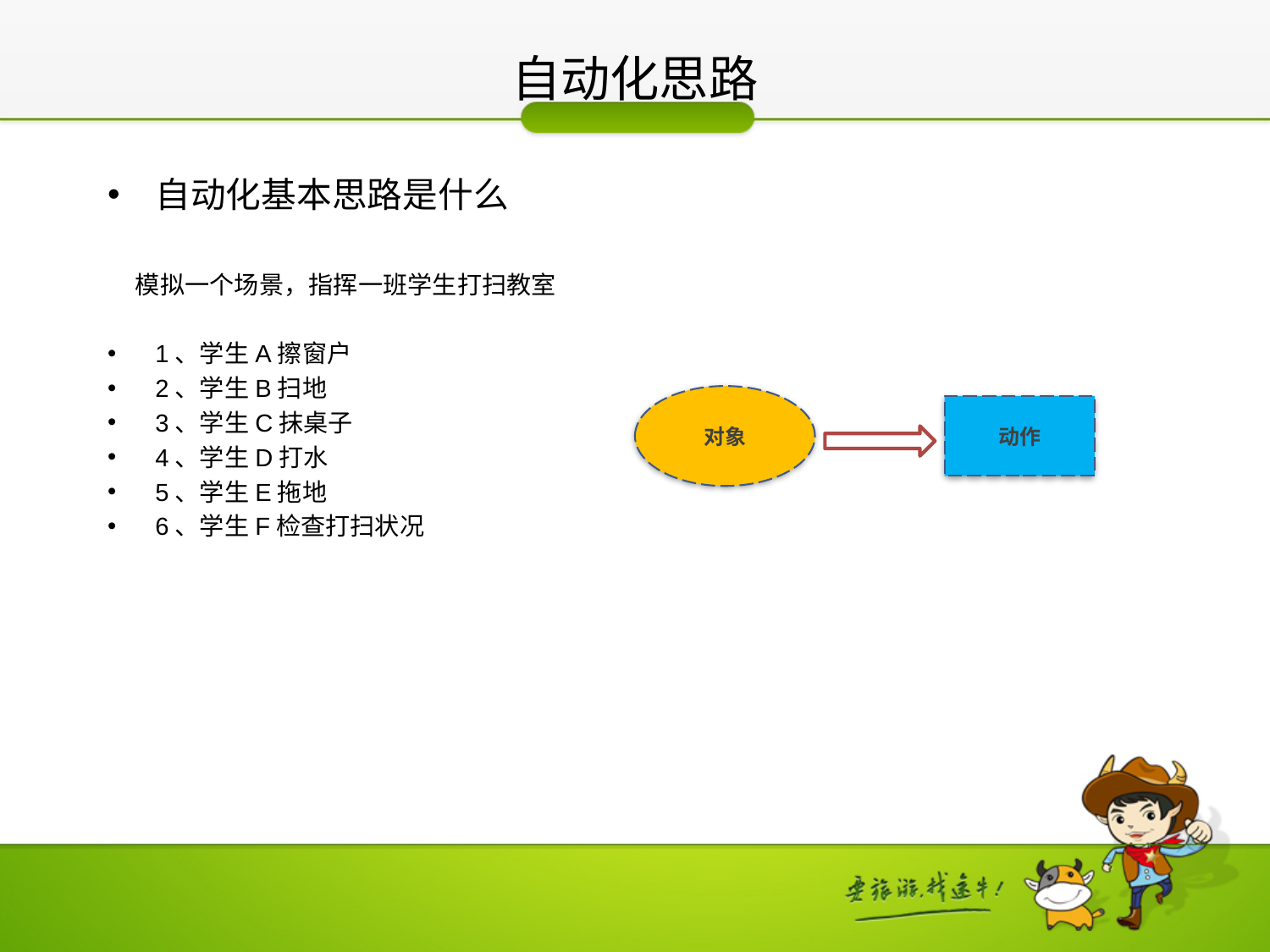

# 自动化思路
自动化基本思路是什么

    模拟一个场景，指挥一班学生打扫教室

1、学生A擦窗户
2、学生B扫地
3、学生C抹桌子
4、学生D打水
5、学生E拖地
6、学生F检查打扫状况
对象
动作